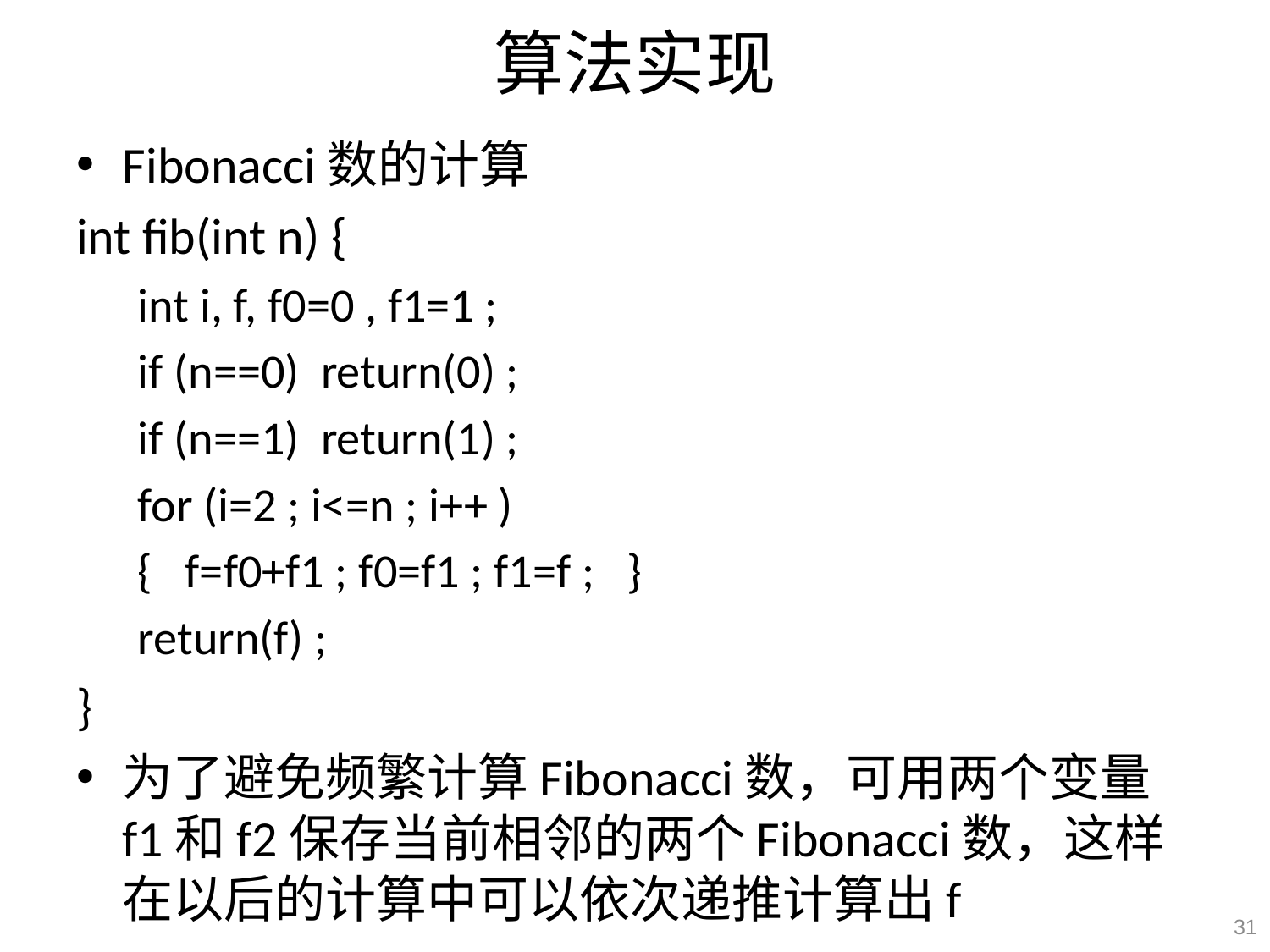

# 算法实现
Fibonacci数的计算
int fib(int n) {
int i, f, f0=0 , f1=1 ;
if (n==0)  return(0) ;
if (n==1)  return(1) ;
for (i=2 ; i<=n ; i++ )
{   f=f0+f1 ; f0=f1 ; f1=f ;   }
return(f) ;
}
为了避免频繁计算Fibonacci数，可用两个变量f1和f2保存当前相邻的两个Fibonacci数，这样在以后的计算中可以依次递推计算出f

31